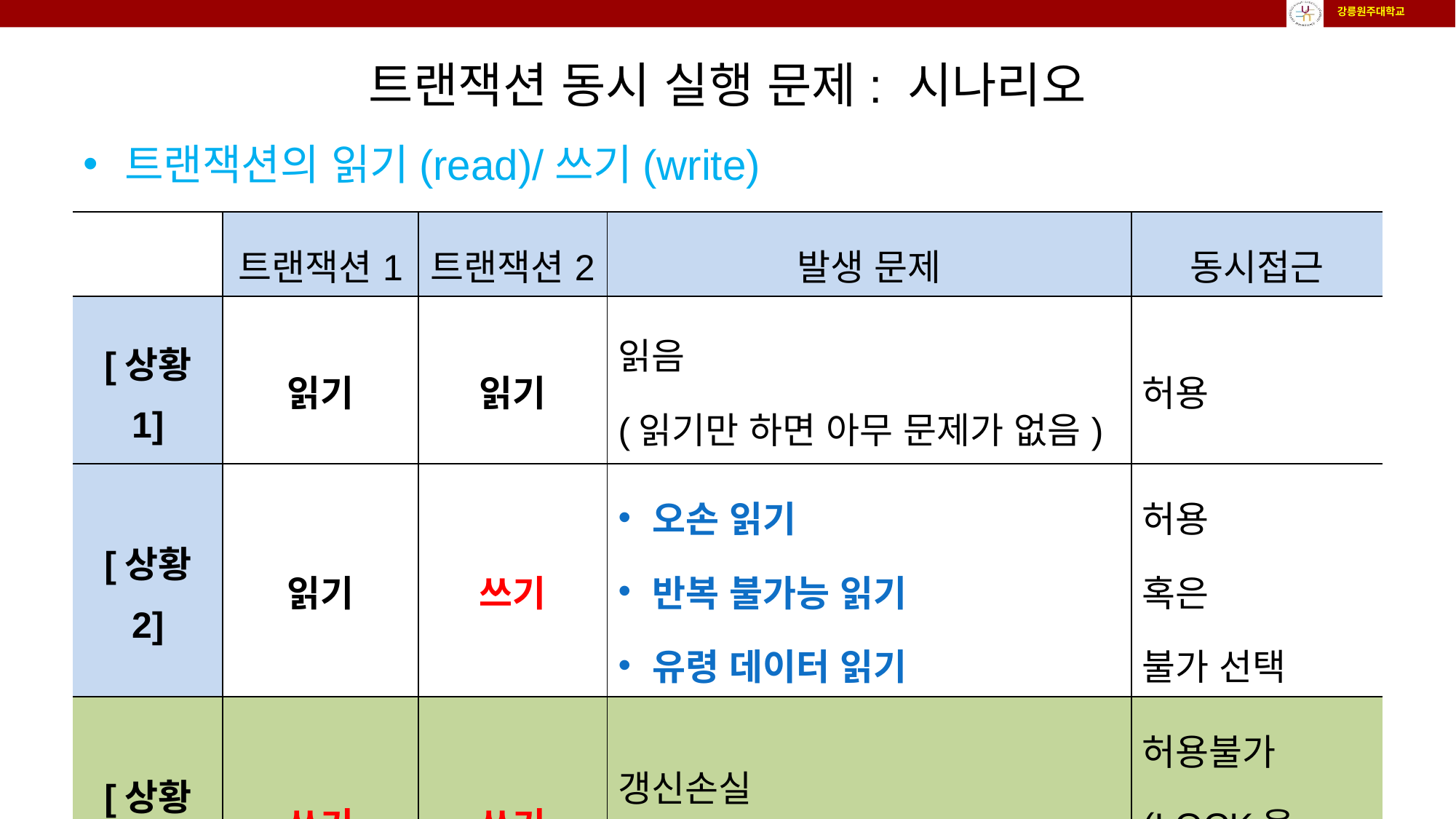

# 트랜잭션 동시 실행 문제: 시나리오
트랜잭션의 읽기(read)/쓰기(write)
|  | 트랜잭션1 | 트랜잭션2 | 발생 문제 | 동시접근 |
| --- | --- | --- | --- | --- |
| [상황 1] | 읽기 | 읽기 | 읽음 (읽기만 하면 아무 문제가 없음) | 허용 |
| [상황 2] | 읽기 | 쓰기 | 오손 읽기 반복 불가능 읽기 유령 데이터 읽기 | 허용 혹은 불가 선택 |
| [상황 3] | 쓰기 | 쓰기 | 갱신손실 (절대 허용하면 안 됨) | 허용불가 (LOCK을 이용) |
2024-11-27
컴퓨터공학과
7